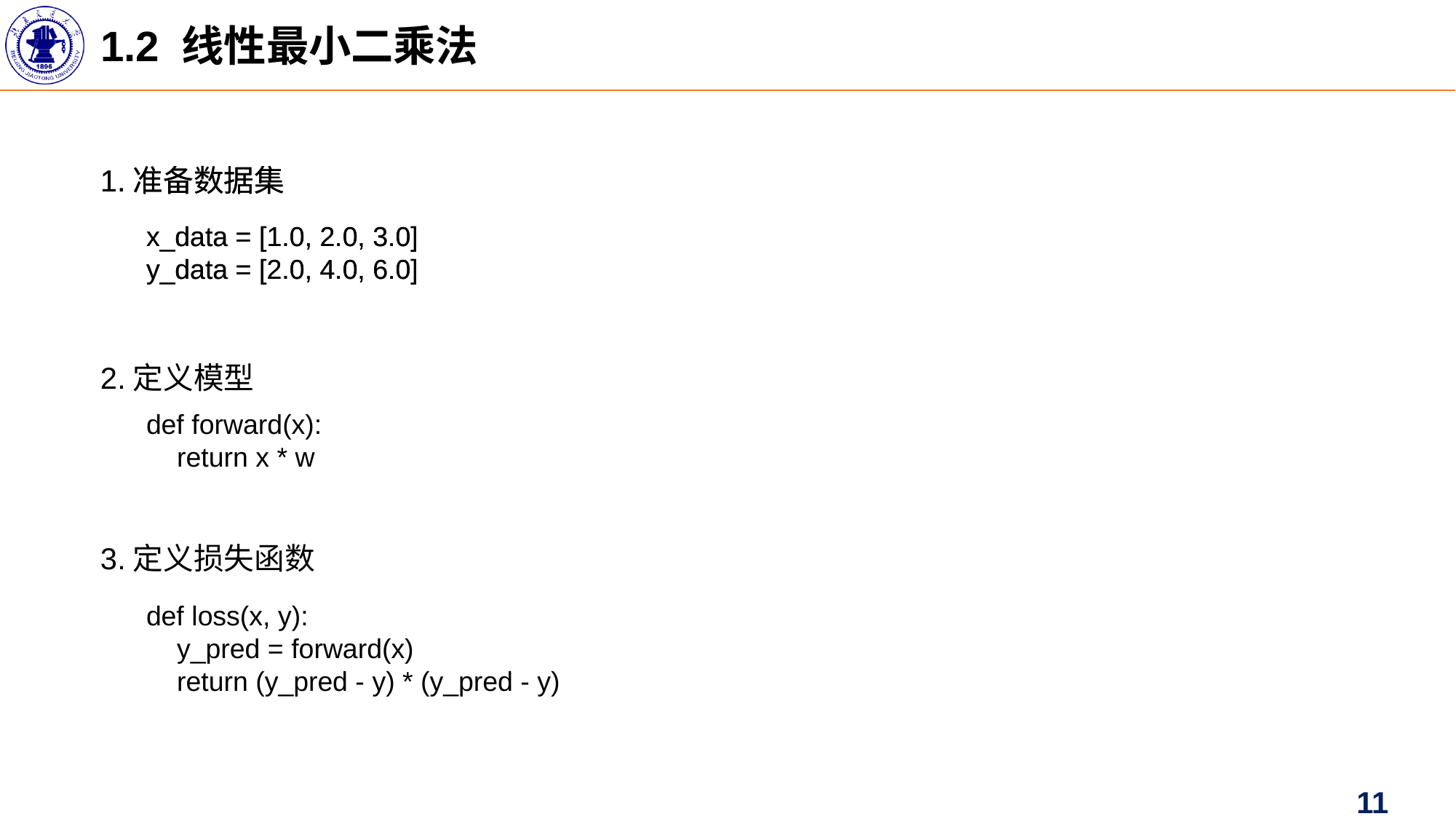

1.2 线性最小二乘法
1.准备数据集
1.准备数据集
x_data = [1.0, 2.0, 3.0]
y_data = [2.0, 4.0, 6.0]
x_data = [1.0, 2.0, 3.0]
y_data = [2.0, 4.0, 6.0]
2.定义模型
def forward(x):
    return x * w
3.定义损失函数
def loss(x, y):
    y_pred = forward(x)
    return (y_pred - y) * (y_pred - y)